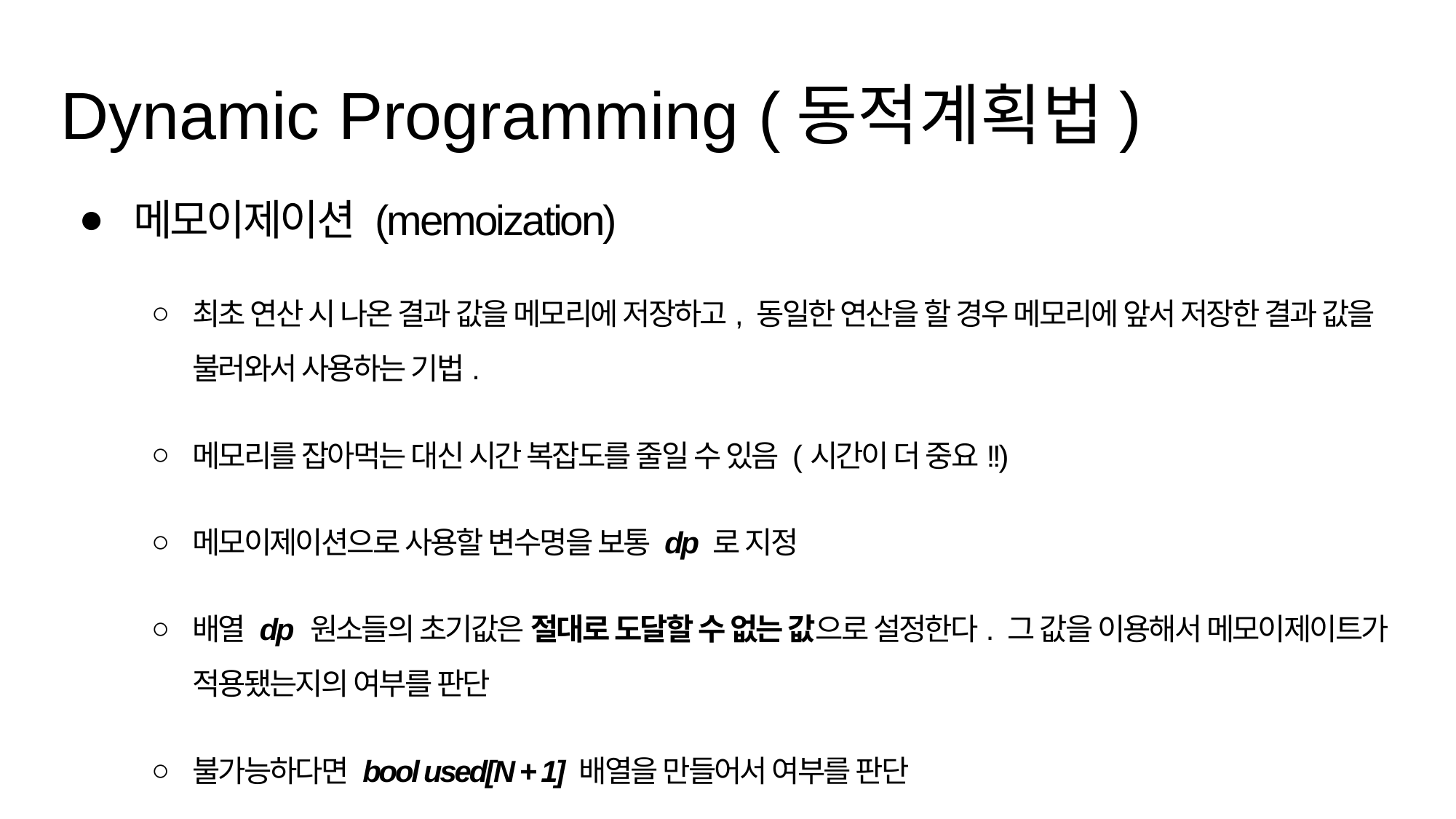

# Dynamic Programming (동적계획법)
메모이제이션 (memoization)
최초 연산 시 나온 결과 값을 메모리에 저장하고, 동일한 연산을 할 경우 메모리에 앞서 저장한 결과 값을 불러와서 사용하는 기법.
메모리를 잡아먹는 대신 시간 복잡도를 줄일 수 있음 (시간이 더 중요!!)
메모이제이션으로 사용할 변수명을 보통 dp 로 지정
배열 dp 원소들의 초기값은 절대로 도달할 수 없는 값으로 설정한다. 그 값을 이용해서 메모이제이트가 적용됐는지의 여부를 판단
불가능하다면 bool used[N + 1] 배열을 만들어서 여부를 판단